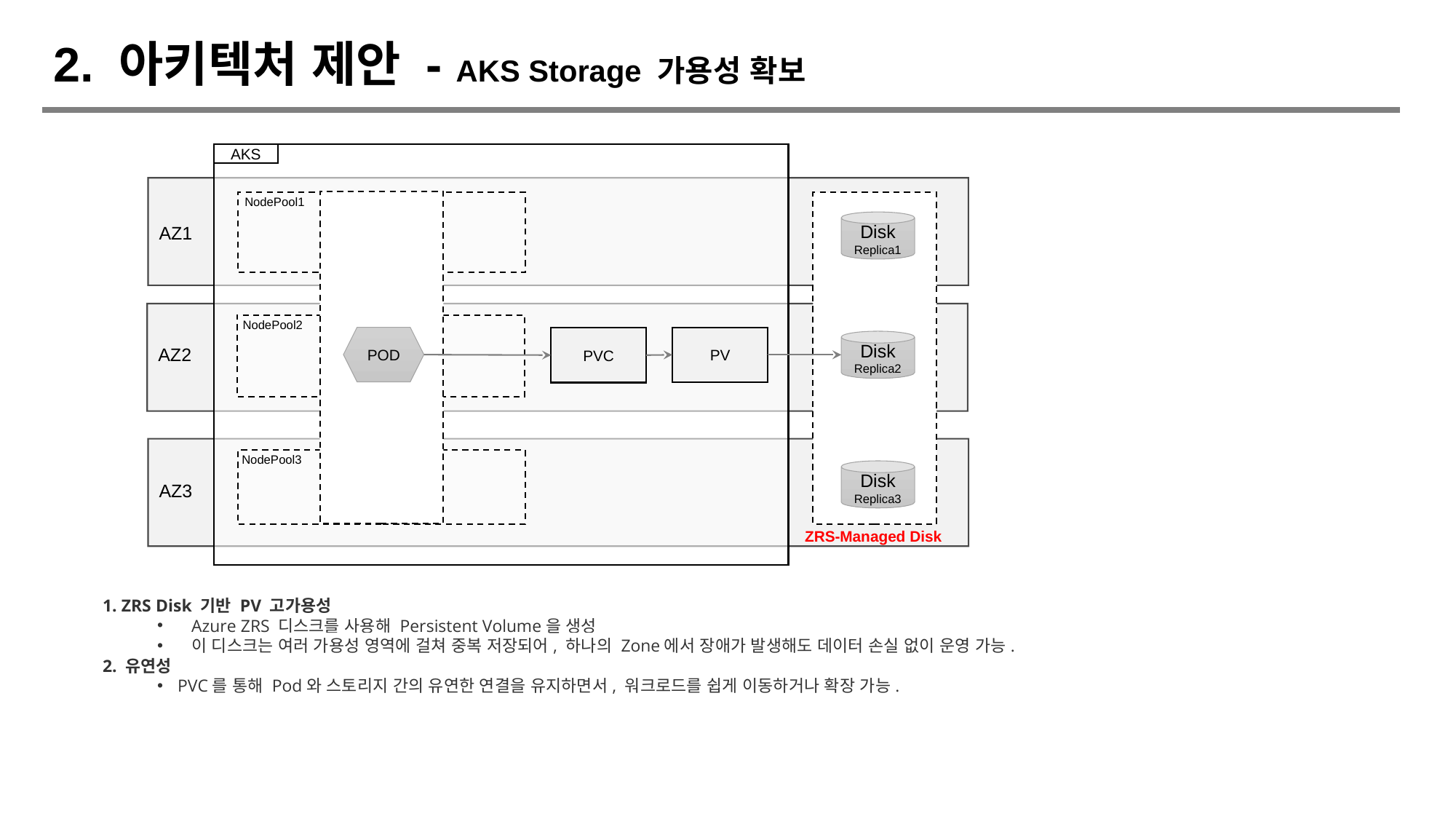

# 2. 아키텍처 제안 - AKS Storage 가용성 확보

AKS

NodePool1

Disk
Replica1
AZ1

NodePool2

PV
POD
PVC
Disk
Replica2
AZ2

NodePool3

Disk
Replica3
AZ3
ZRS-Managed Disk
 ZRS Disk 기반 PV 고가용성
Azure ZRS 디스크를 사용해 Persistent Volume을 생성
이 디스크는 여러 가용성 영역에 걸쳐 중복 저장되어, 하나의 Zone에서 장애가 발생해도 데이터 손실 없이 운영 가능.
2. 유연성
PVC를 통해 Pod와 스토리지 간의 유연한 연결을 유지하면서, 워크로드를 쉽게 이동하거나 확장 가능.